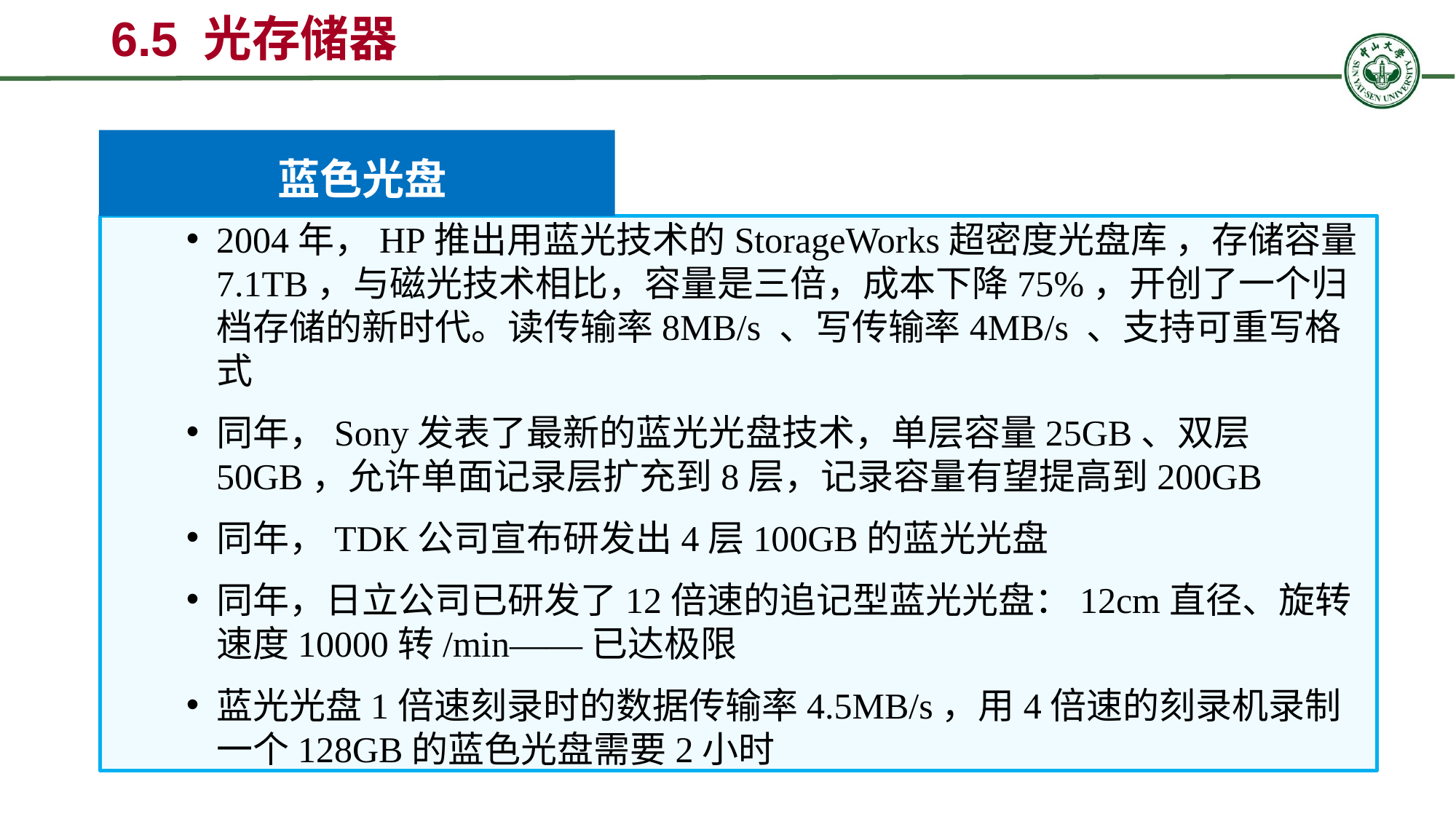

6.5 光存储器
蓝色光盘
2004年，HP推出用蓝光技术的StorageWorks超密度光盘库 ，存储容量7.1TB，与磁光技术相比，容量是三倍，成本下降75%，开创了一个归档存储的新时代。读传输率8MB/s 、写传输率4MB/s 、支持可重写格式
同年，Sony发表了最新的蓝光光盘技术，单层容量25GB、双层50GB，允许单面记录层扩充到8层，记录容量有望提高到200GB
同年，TDK公司宣布研发出4层100GB的蓝光光盘
同年，日立公司已研发了12倍速的追记型蓝光光盘：12cm直径、旋转速度10000转/min——已达极限
蓝光光盘1倍速刻录时的数据传输率4.5MB/s，用4倍速的刻录机录制一个128GB的蓝色光盘需要2小时